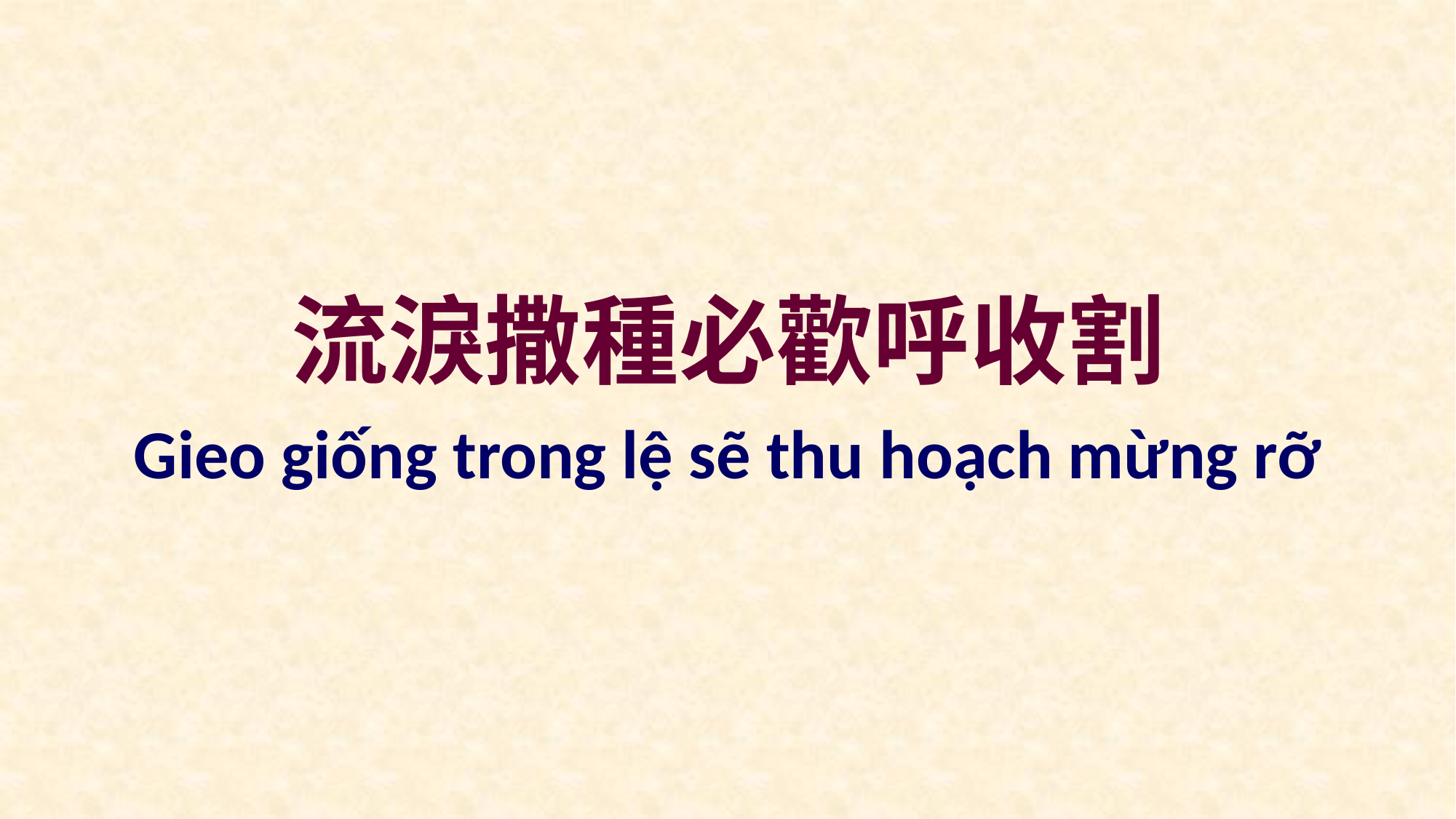

流淚撒種必歡呼收割
Gieo giống trong lệ sẽ thu hoạch mừng rỡ